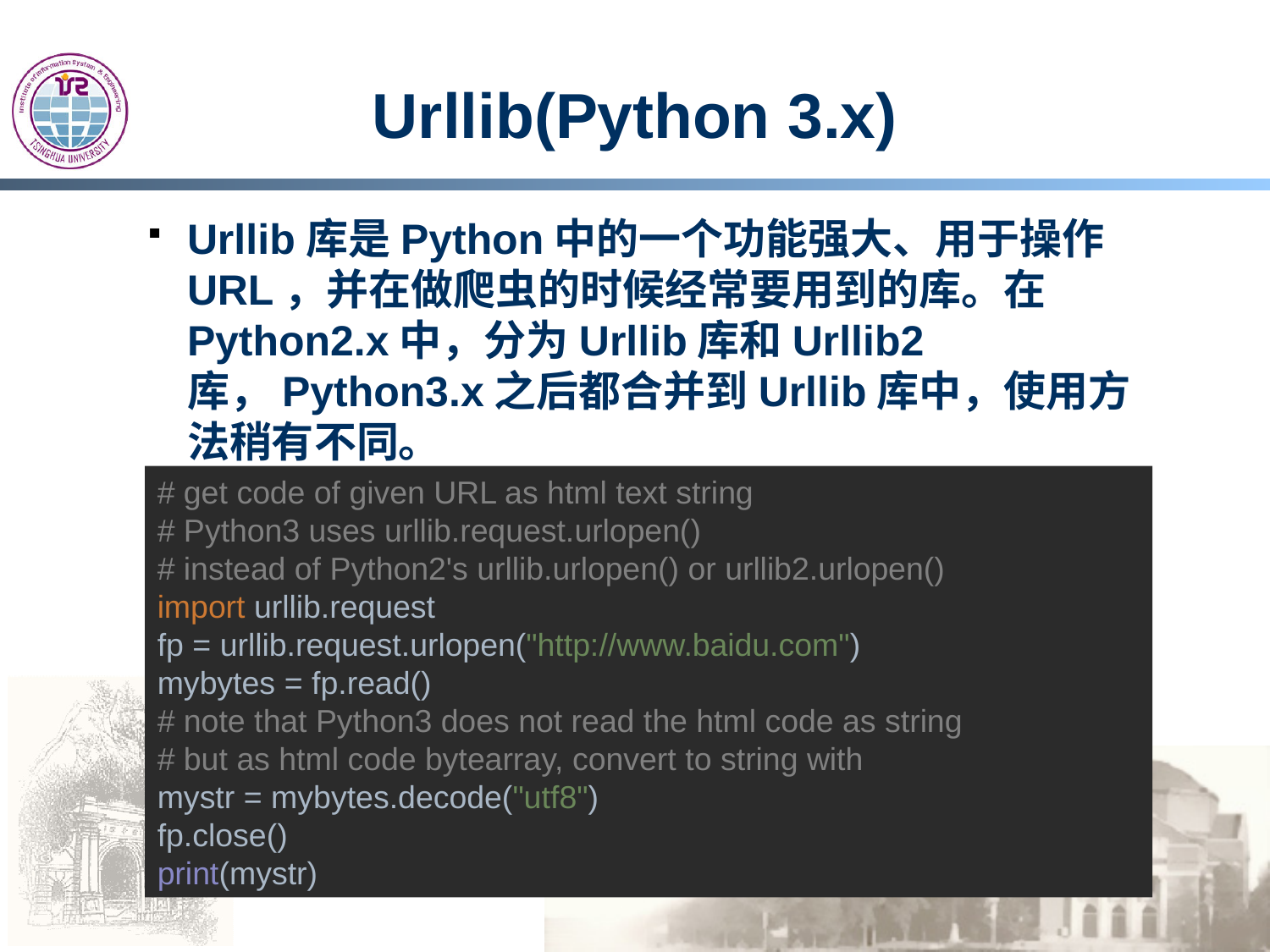

# Urllib(Python 3.x)
Urllib库是Python中的一个功能强大、用于操作URL，并在做爬虫的时候经常要用到的库。在Python2.x中，分为Urllib库和Urllib2库，Python3.x之后都合并到Urllib库中，使用方法稍有不同。
# get code of given URL as html text string # Python3 uses urllib.request.urlopen() # instead of Python2's urllib.urlopen() or urllib2.urlopen() import urllib.request fp = urllib.request.urlopen("http://www.baidu.com") mybytes = fp.read() # note that Python3 does not read the html code as string # but as html code bytearray, convert to string with mystr = mybytes.decode("utf8") fp.close() print(mystr)